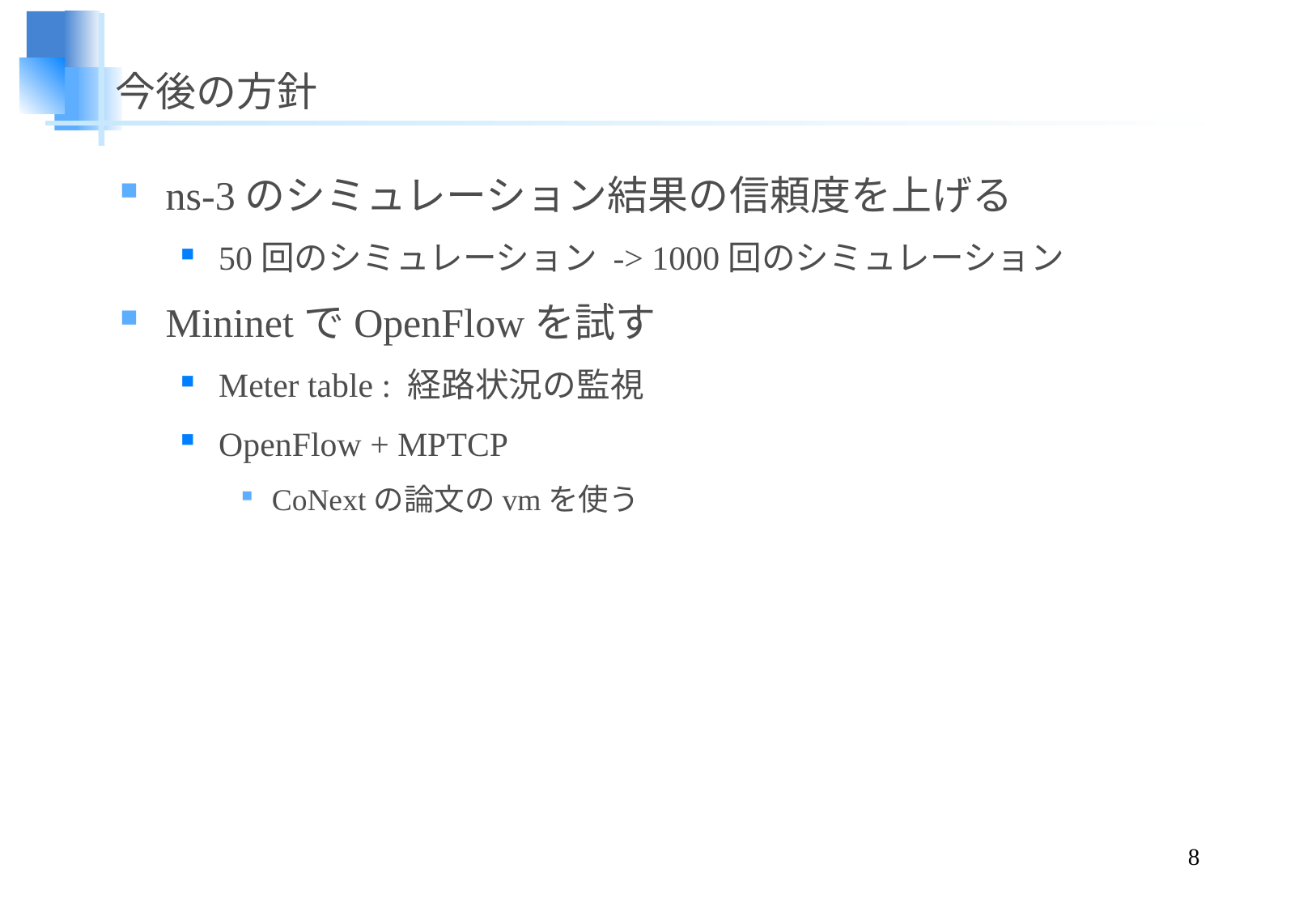

# 今後の方針
ns-3のシミュレーション結果の信頼度を上げる
50回のシミュレーション -> 1000回のシミュレーション
MininetでOpenFlowを試す
Meter table : 経路状況の監視
OpenFlow + MPTCP
CoNextの論文のvmを使う

8